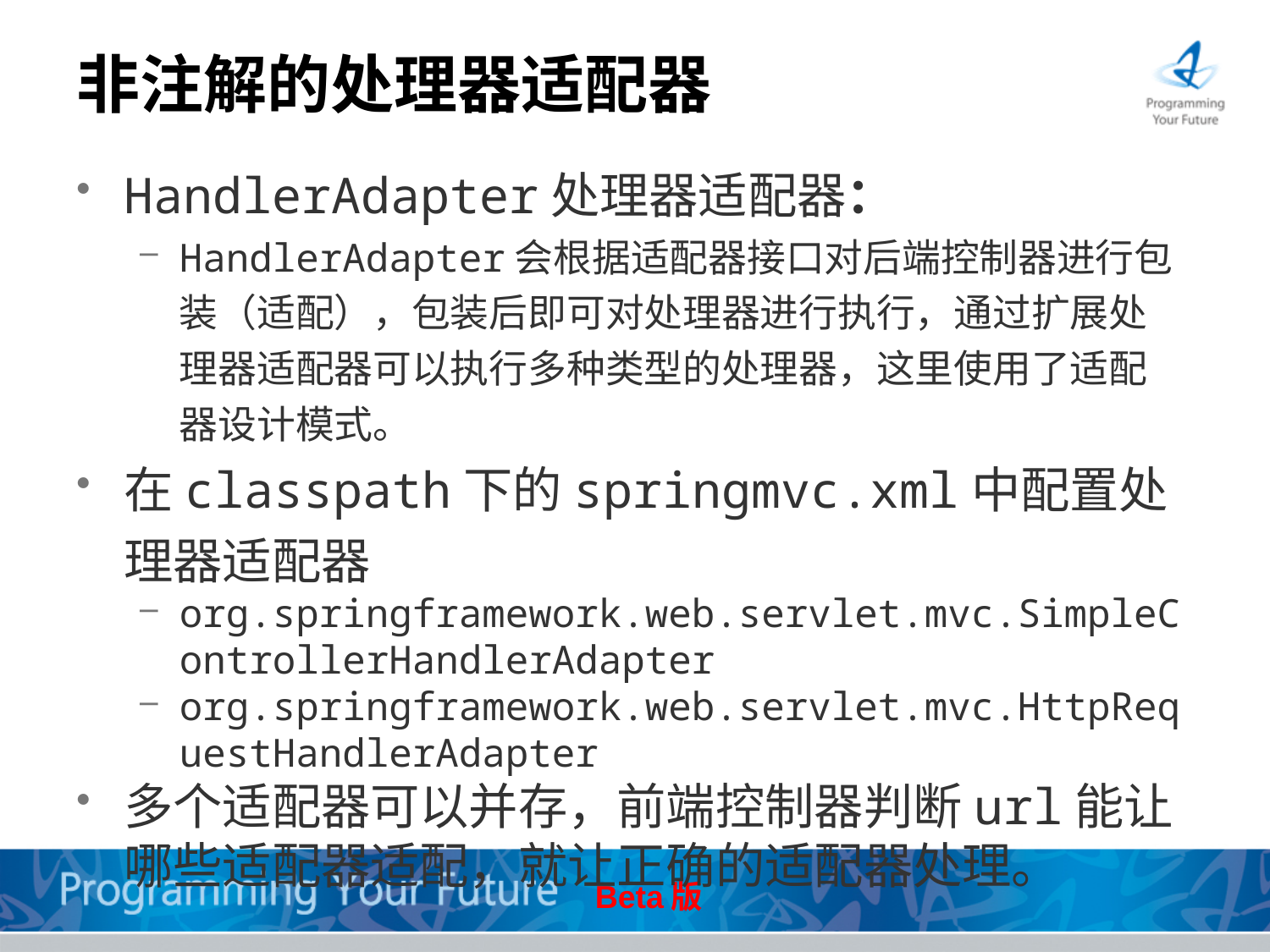

# 非注解的处理器适配器
HandlerAdapter处理器适配器：
HandlerAdapter会根据适配器接口对后端控制器进行包装（适配），包装后即可对处理器进行执行，通过扩展处理器适配器可以执行多种类型的处理器，这里使用了适配器设计模式。
在classpath下的springmvc.xml中配置处理器适配器
org.springframework.web.servlet.mvc.SimpleControllerHandlerAdapter
org.springframework.web.servlet.mvc.HttpRequestHandlerAdapter
多个适配器可以并存，前端控制器判断url能让哪些适配器适配，就让正确的适配器处理。